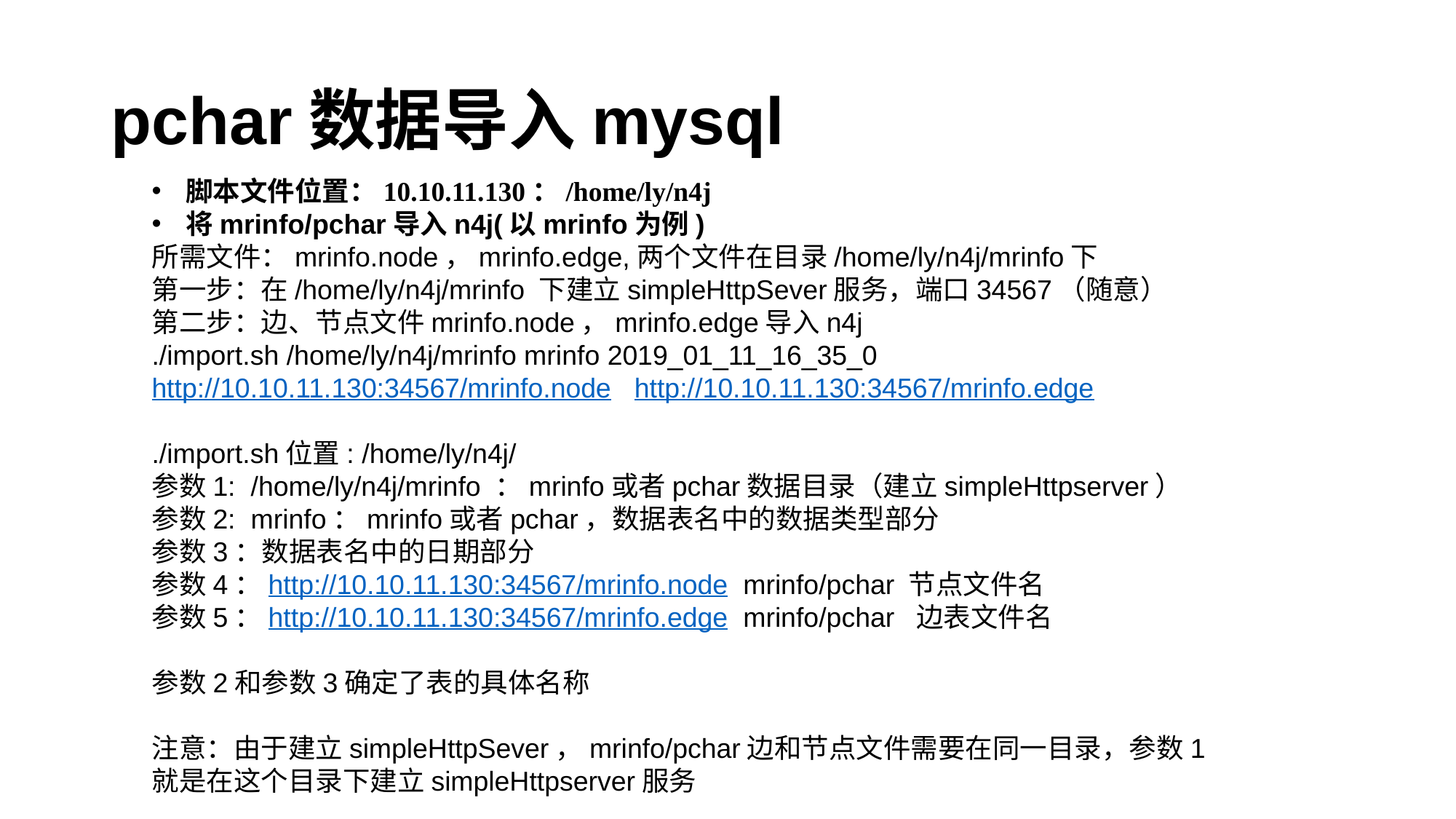

# pchar数据导入mysql
脚本文件位置：10.10.11.130：/home/ly/n4j
将mrinfo/pchar导入n4j(以mrinfo为例)
所需文件：mrinfo.node，mrinfo.edge,两个文件在目录/home/ly/n4j/mrinfo下
第一步：在/home/ly/n4j/mrinfo 下建立simpleHttpSever服务，端口34567（随意）
第二步：边、节点文件mrinfo.node，mrinfo.edge导入n4j
./import.sh /home/ly/n4j/mrinfo mrinfo 2019_01_11_16_35_0 http://10.10.11.130:34567/mrinfo.node   http://10.10.11.130:34567/mrinfo.edge

./import.sh位置: /home/ly/n4j/
参数1:  /home/ly/n4j/mrinfo ：mrinfo或者pchar数据目录（建立simpleHttpserver）
参数2:  mrinfo：mrinfo或者pchar，数据表名中的数据类型部分
参数3：数据表名中的日期部分
参数4：http://10.10.11.130:34567/mrinfo.node  mrinfo/pchar 节点文件名
参数5：http://10.10.11.130:34567/mrinfo.edge  mrinfo/pchar  边表文件名

参数2和参数3确定了表的具体名称

注意：由于建立simpleHttpSever，mrinfo/pchar边和节点文件需要在同一目录，参数1就是在这个目录下建立simpleHttpserver服务